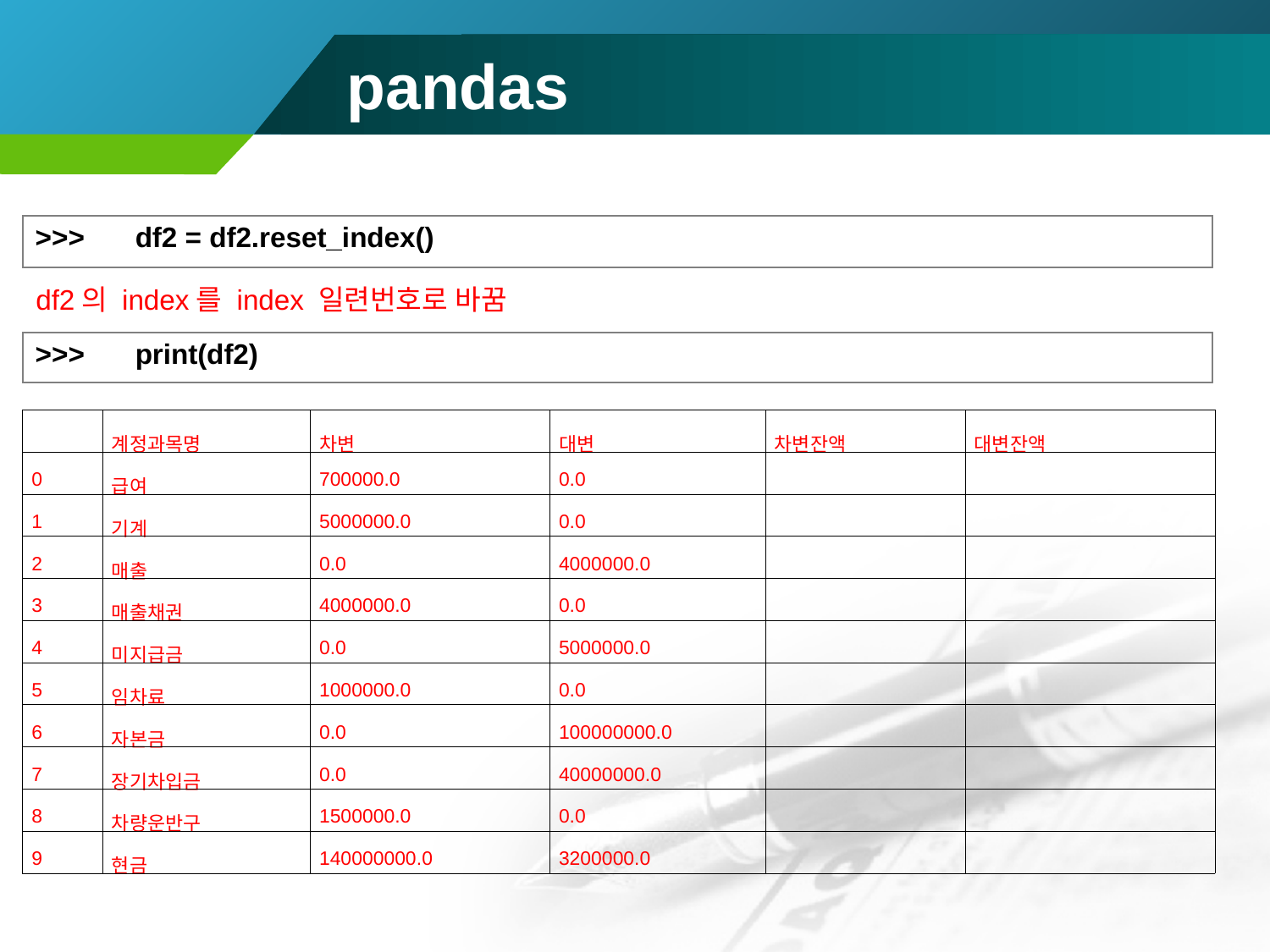

# pandas
| >>> | df2 = df2.reset\_index() |
| --- | --- |
df2의 index를 index 일련번호로 바꿈
| >>> | print(df2) |
| --- | --- |
|  | 계정과목명 | 차변 | 대변 | 차변잔액 | 대변잔액 |
| --- | --- | --- | --- | --- | --- |
| 0 | 급여 | 700000.0 | 0.0 |  |  |
| 1 | 기계 | 5000000.0 | 0.0 |  |  |
| 2 | 매출 | 0.0 | 4000000.0 |  |  |
| 3 | 매출채권 | 4000000.0 | 0.0 |  |  |
| 4 | 미지급금 | 0.0 | 5000000.0 |  |  |
| 5 | 임차료 | 1000000.0 | 0.0 |  |  |
| 6 | 자본금 | 0.0 | 100000000.0 |  |  |
| 7 | 장기차입금 | 0.0 | 40000000.0 |  |  |
| 8 | 차량운반구 | 1500000.0 | 0.0 |  |  |
| 9 | 현금 | 140000000.0 | 3200000.0 |  |  |